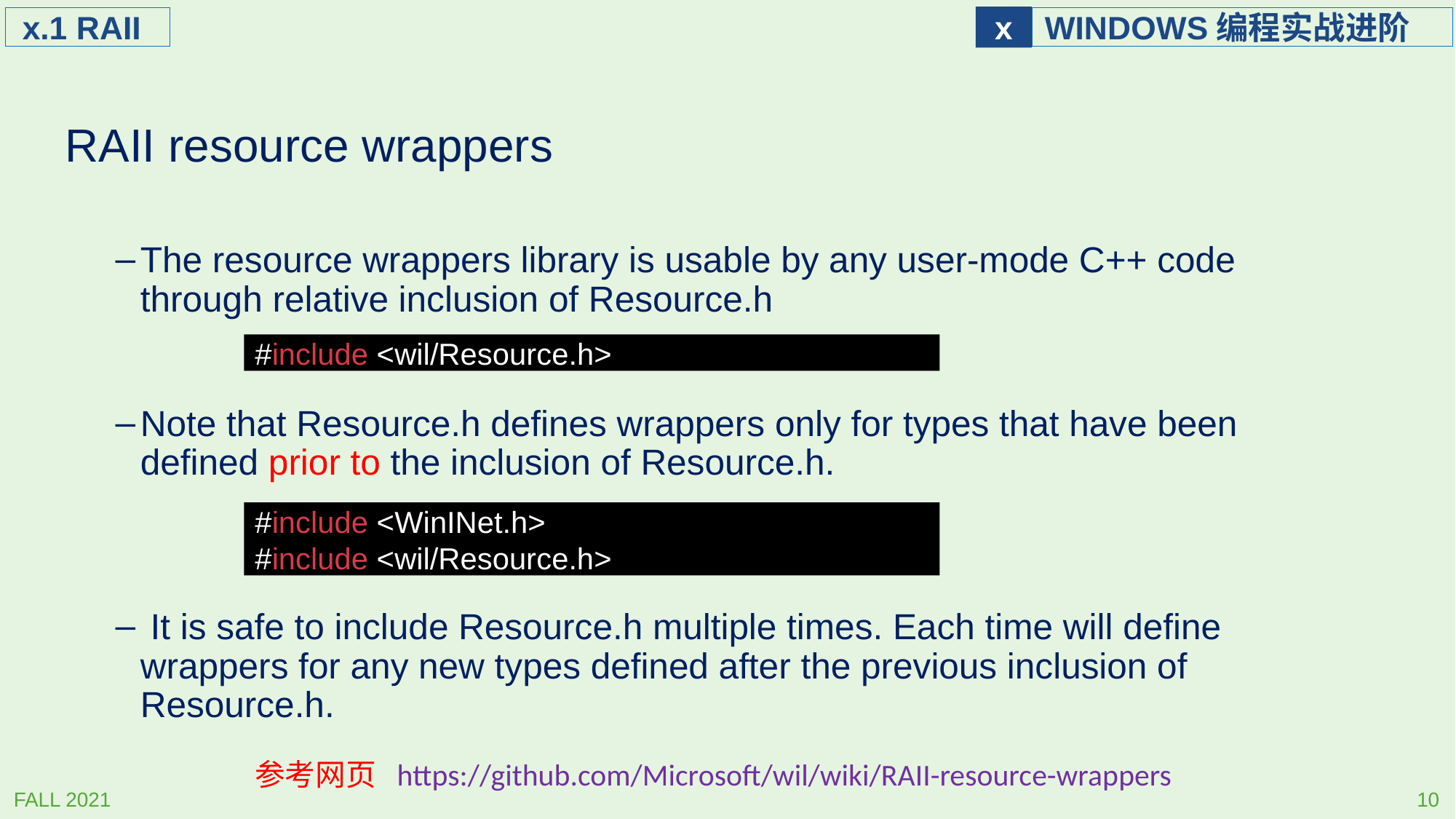

RAII resource wrappers

The resource wrappers library is usable by any user-mode C++ code through relative inclusion of Resource.h

Note that Resource.h defines wrappers only for types that have been defined prior to the inclusion of Resource.h.

 It is safe to include Resource.h multiple times. Each time will define wrappers for any new types defined after the previous inclusion of Resource.h.
#include <wil/Resource.h>
#include <WinINet.h>
#include <wil/Resource.h>
参考网页  https://github.com/Microsoft/wil/wiki/RAII-resource-wrappers